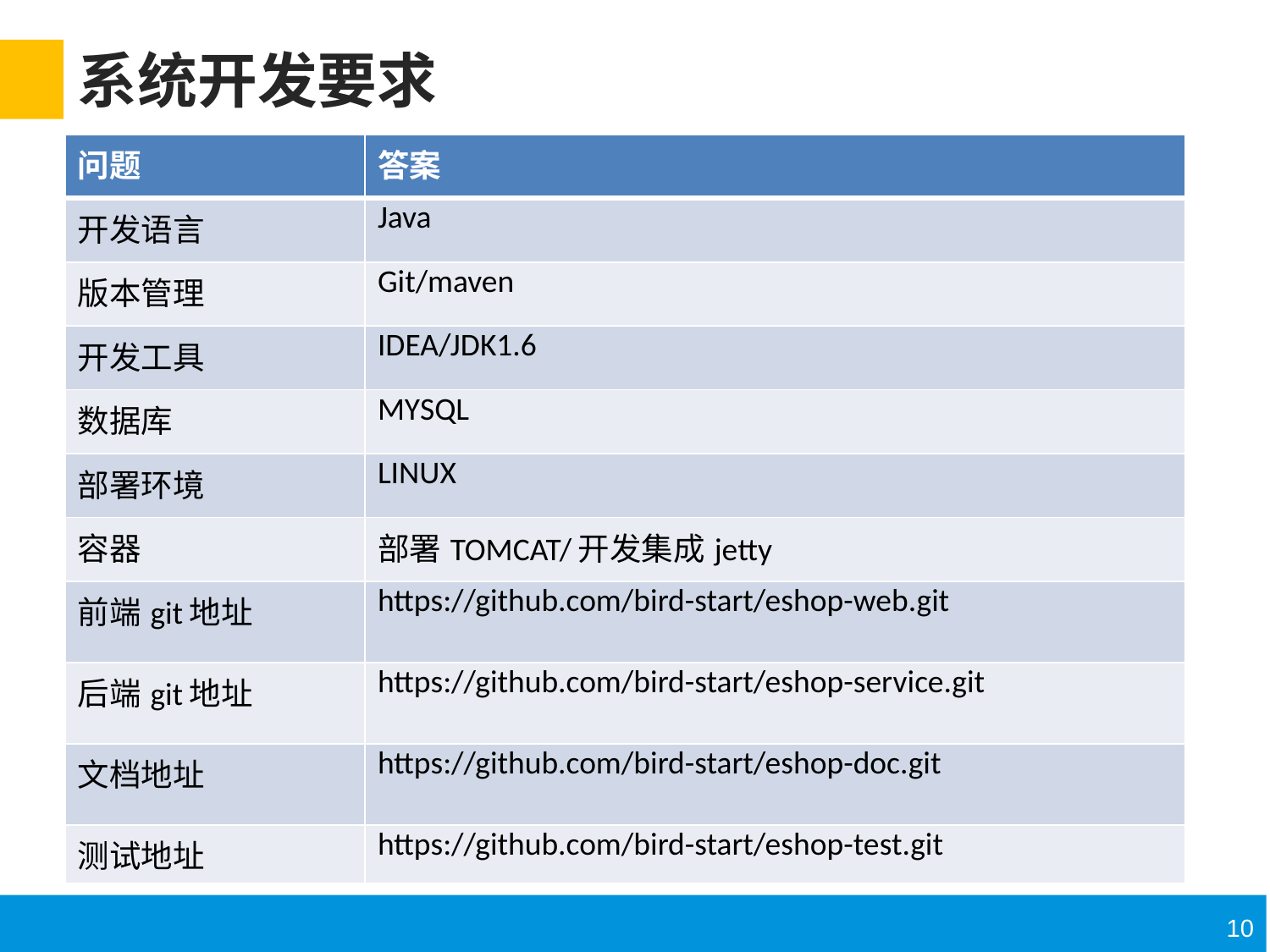

# 系统开发要求
| 问题 | 答案 |
| --- | --- |
| 开发语言 | Java |
| 版本管理 | Git/maven |
| 开发工具 | IDEA/JDK1.6 |
| 数据库 | MYSQL |
| 部署环境 | LINUX |
| 容器 | 部署TOMCAT/开发集成jetty |
| 前端git地址 | https://github.com/bird-start/eshop-web.git |
| 后端git地址 | https://github.com/bird-start/eshop-service.git |
| 文档地址 | https://github.com/bird-start/eshop-doc.git |
| 测试地址 | https://github.com/bird-start/eshop-test.git |